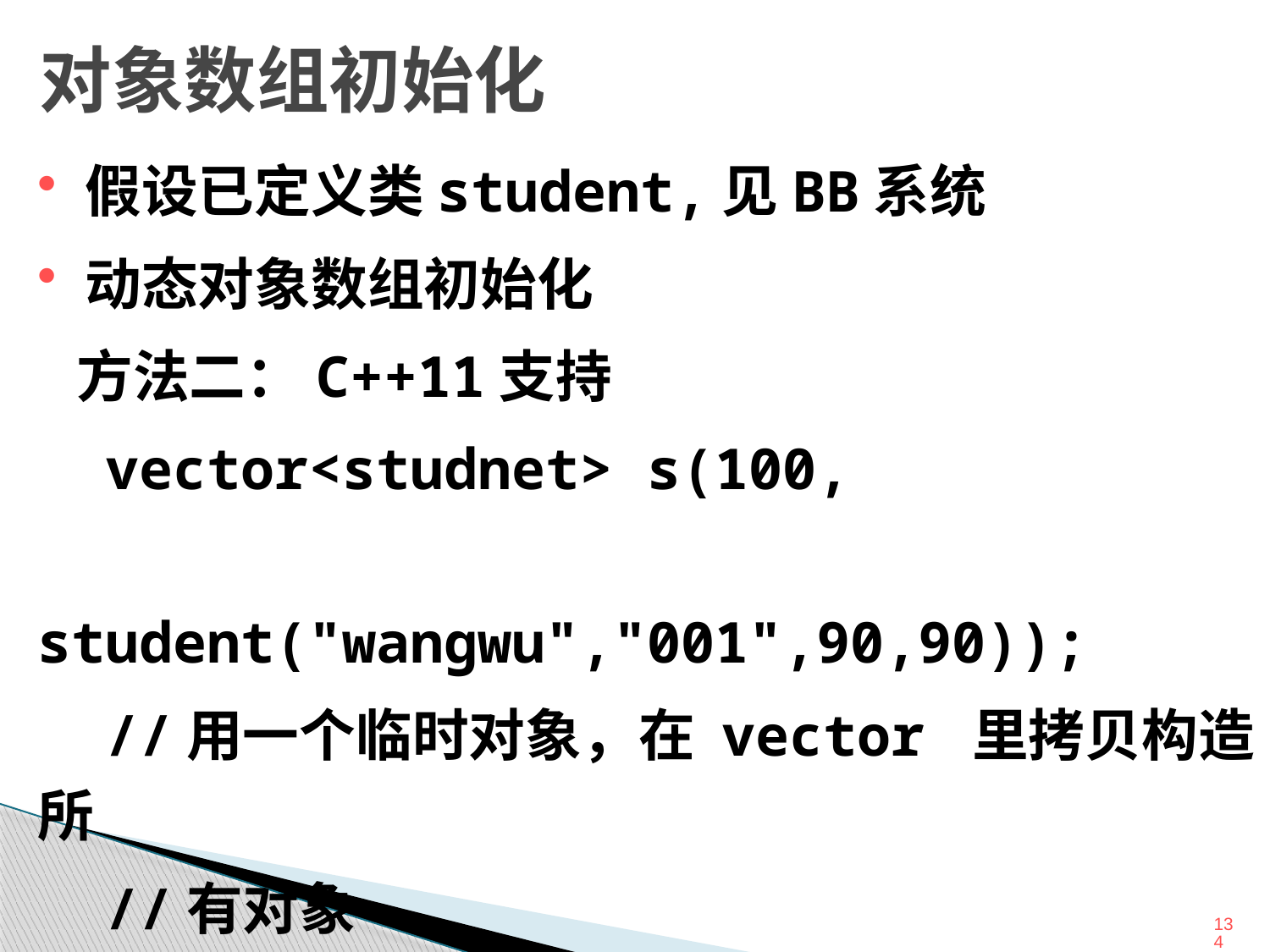

# 对象数组初始化
假设已定义类student,见BB系统
动态对象数组初始化
  方法二：C++11支持
  vector<studnet> s(100,
        student("wangwu","001",90,90));
  //用一个临时对象，在 vector 里拷贝构造所
  //有对象

134